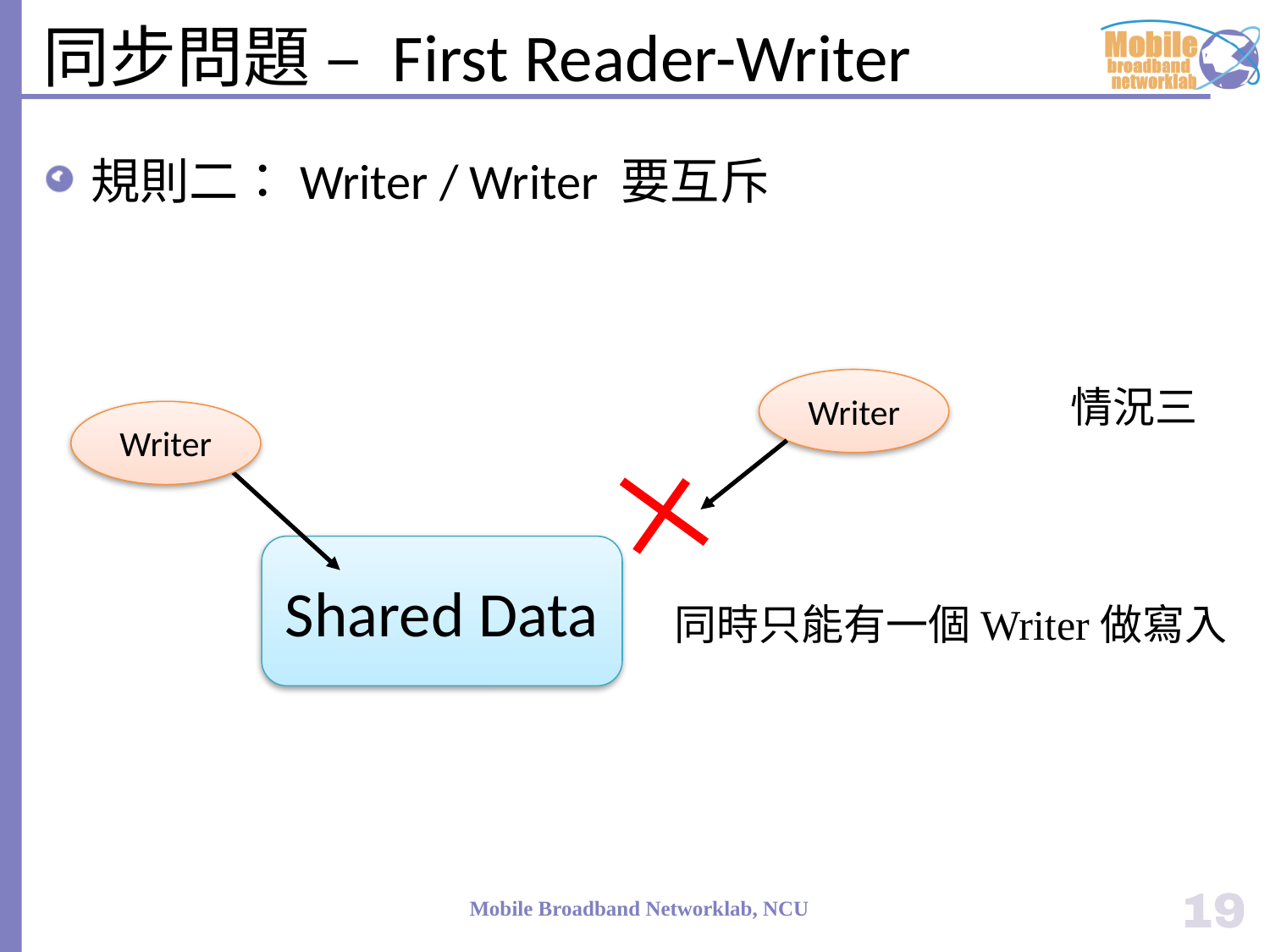

# 同步問題 – First Reader-Writer
規則二：Writer / Writer 要互斥

Writer
情況三
Writer
Shared Data
同時只能有一個Writer做寫入
19